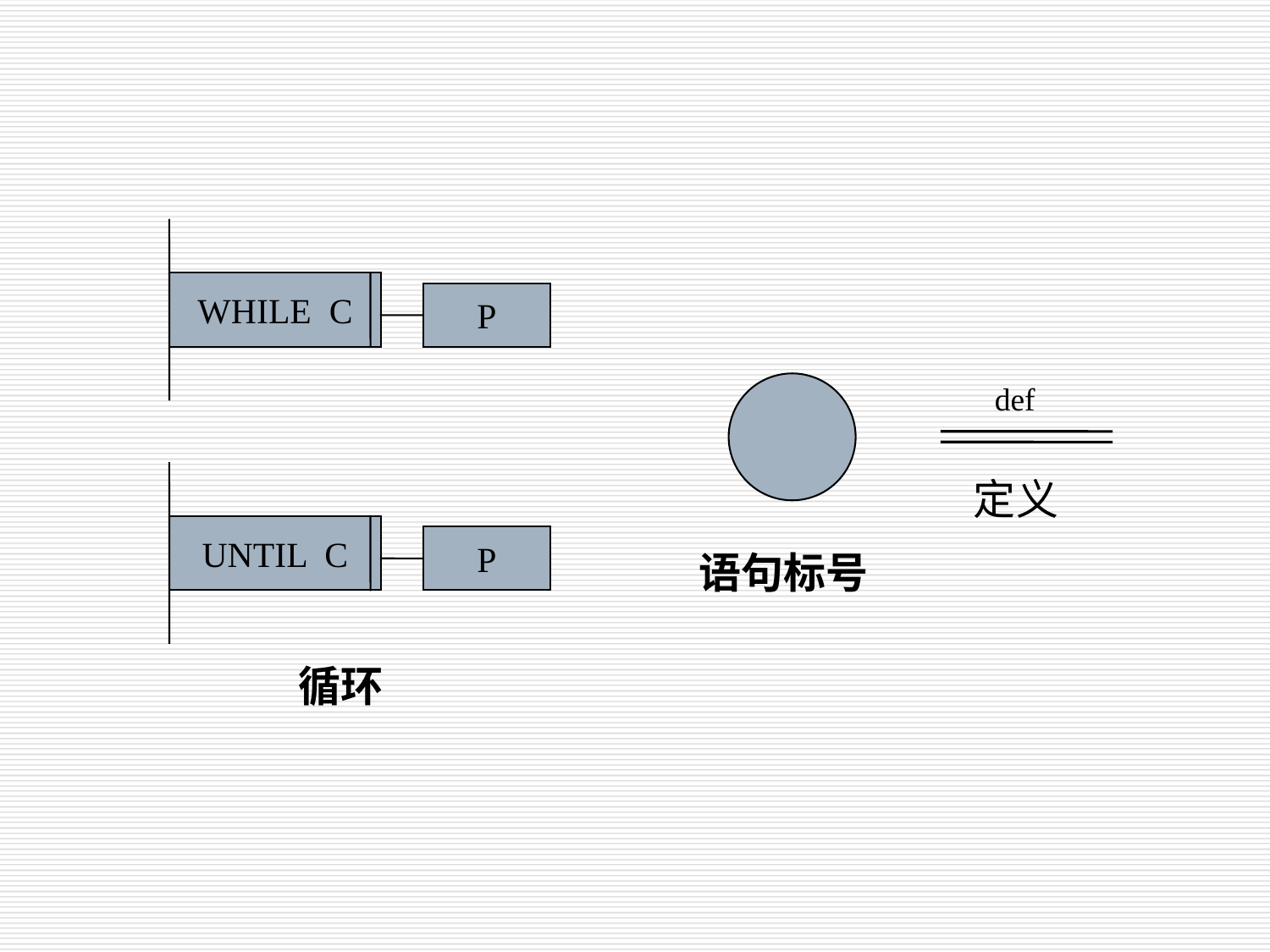

WHILE  C

P

def

定义
UNTIL  C

P
语句标号

循环